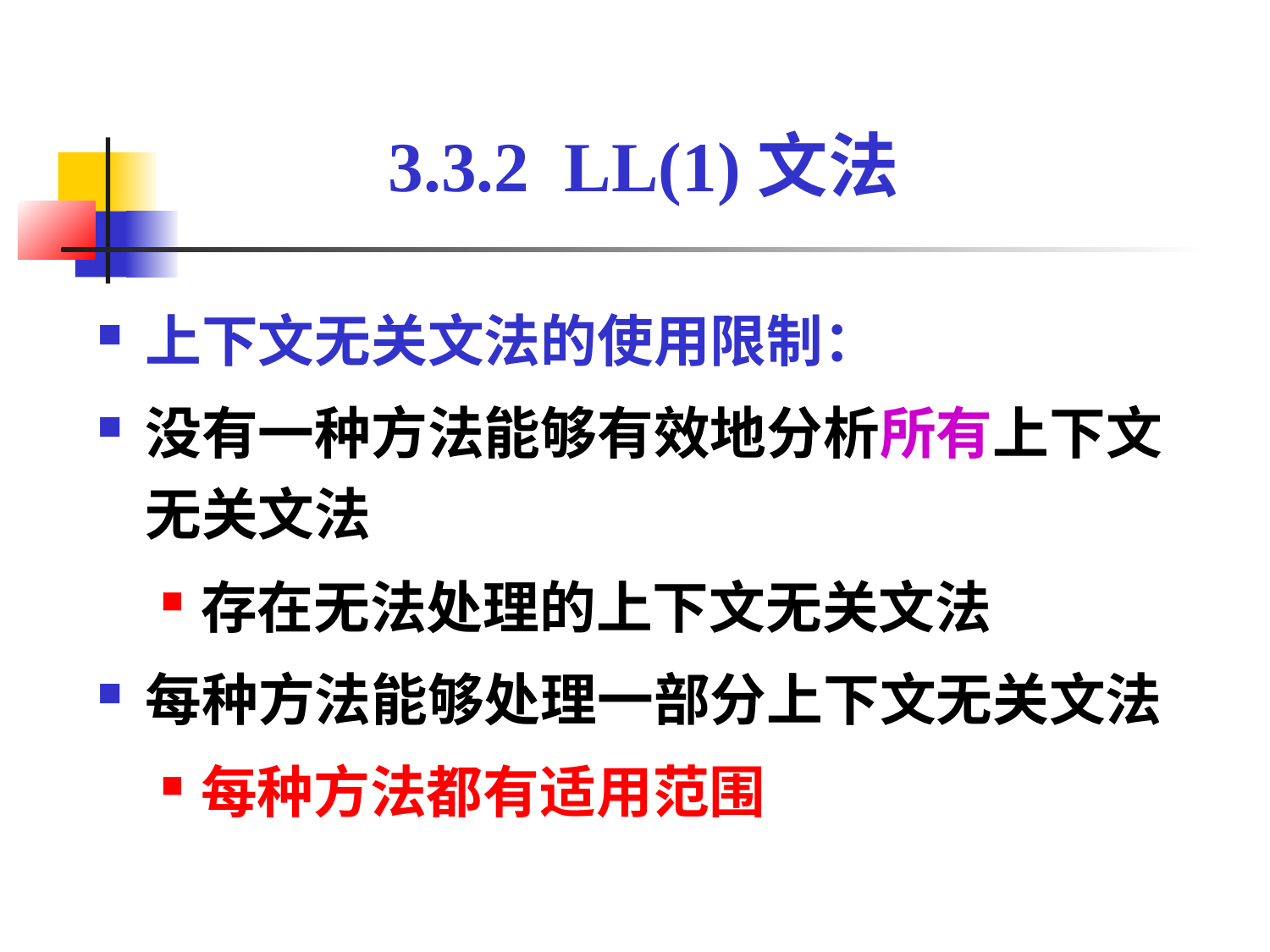

3.3.2  LL(1)文法
上下文无关文法的使用限制：
没有一种方法能够有效地分析所有上下文无关文法
存在无法处理的上下文无关文法
每种方法能够处理一部分上下文无关文法
每种方法都有适用范围